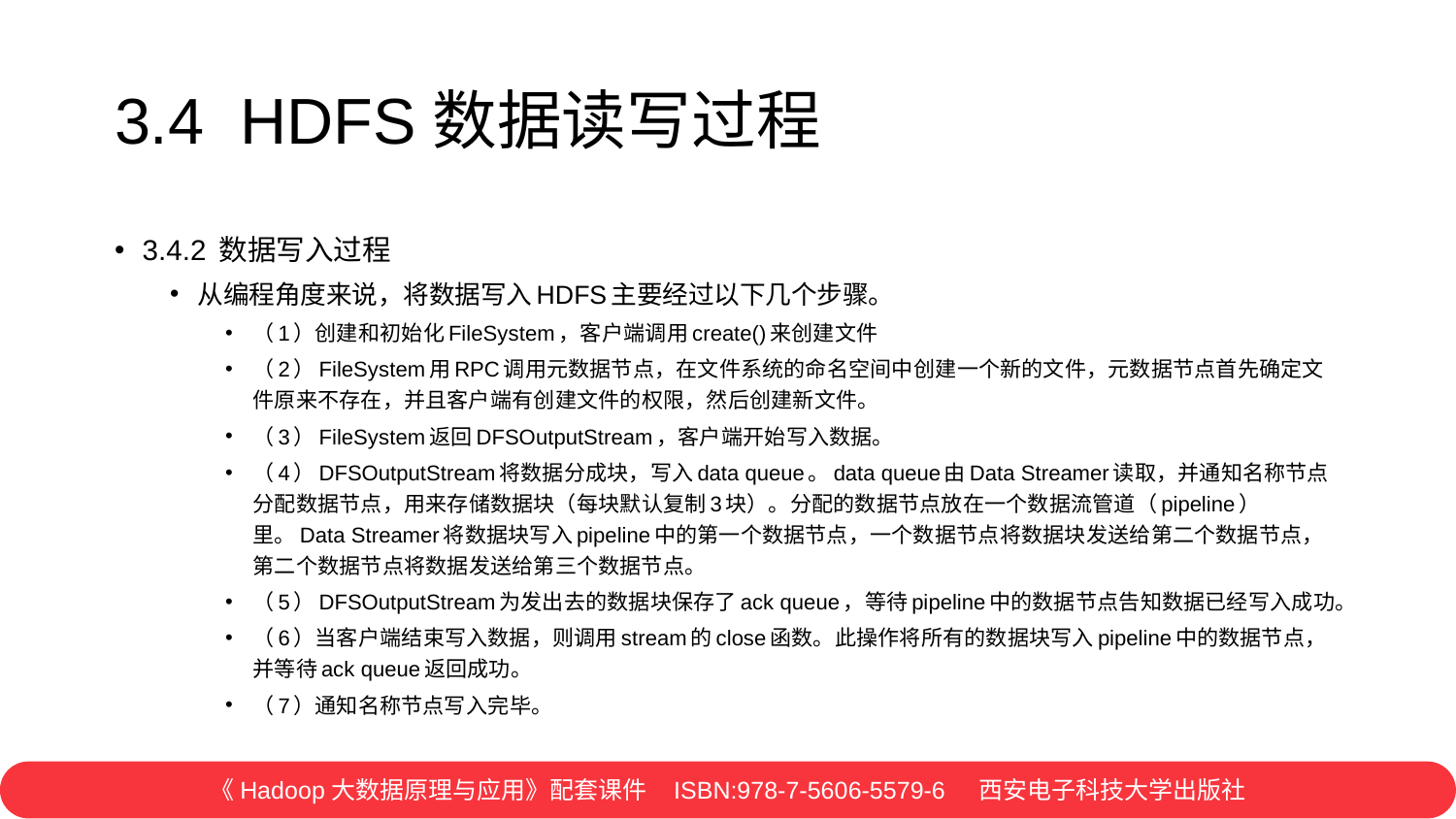

# 3.4  HDFS数据读写过程
3.4.2 数据写入过程
从编程角度来说，将数据写入HDFS主要经过以下几个步骤。
（1）创建和初始化FileSystem，客户端调用create()来创建文件
（2）FileSystem用RPC调用元数据节点，在文件系统的命名空间中创建一个新的文件，元数据节点首先确定文件原来不存在，并且客户端有创建文件的权限，然后创建新文件。
（3）FileSystem返回DFSOutputStream，客户端开始写入数据。
（4）DFSOutputStream将数据分成块，写入data queue。data queue由Data Streamer读取，并通知名称节点分配数据节点，用来存储数据块（每块默认复制3块）。分配的数据节点放在一个数据流管道（pipeline）里。Data Streamer将数据块写入pipeline中的第一个数据节点，一个数据节点将数据块发送给第二个数据节点，第二个数据节点将数据发送给第三个数据节点。
（5）DFSOutputStream为发出去的数据块保存了ack queue，等待pipeline中的数据节点告知数据已经写入成功。
（6）当客户端结束写入数据，则调用stream的close函数。此操作将所有的数据块写入pipeline中的数据节点，并等待ack queue返回成功。
（7）通知名称节点写入完毕。